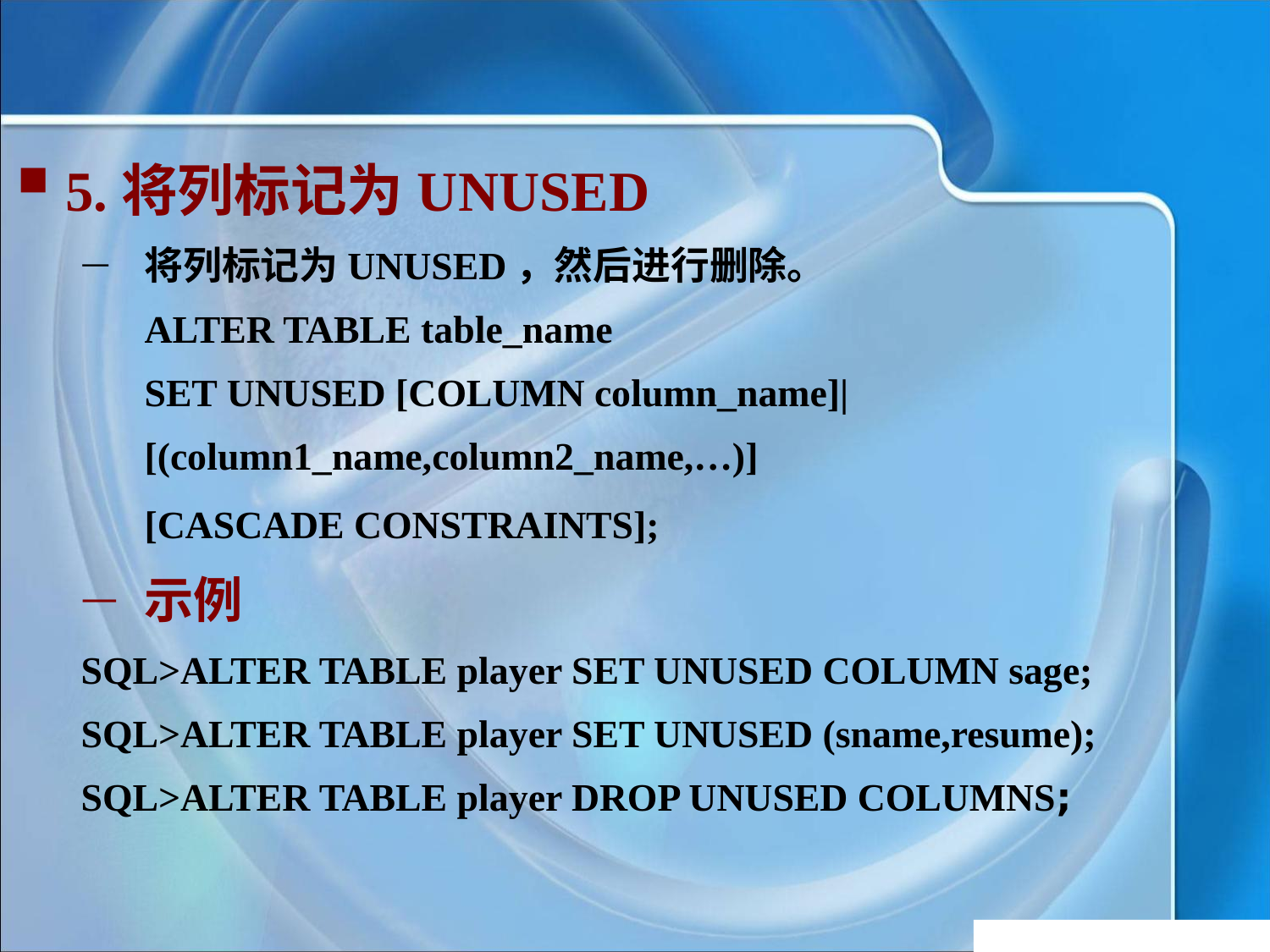

5.将列标记为UNUSED
将列标记为UNUSED，然后进行删除。
ALTER TABLE table_name
SET UNUSED [COLUMN column_name]|
[(column1_name,column2_name,…)]
[CASCADE CONSTRAINTS];
示例
SQL>ALTER TABLE player SET UNUSED COLUMN sage;
SQL>ALTER TABLE player SET UNUSED (sname,resume);
SQL>ALTER TABLE player DROP UNUSED COLUMNS;
59